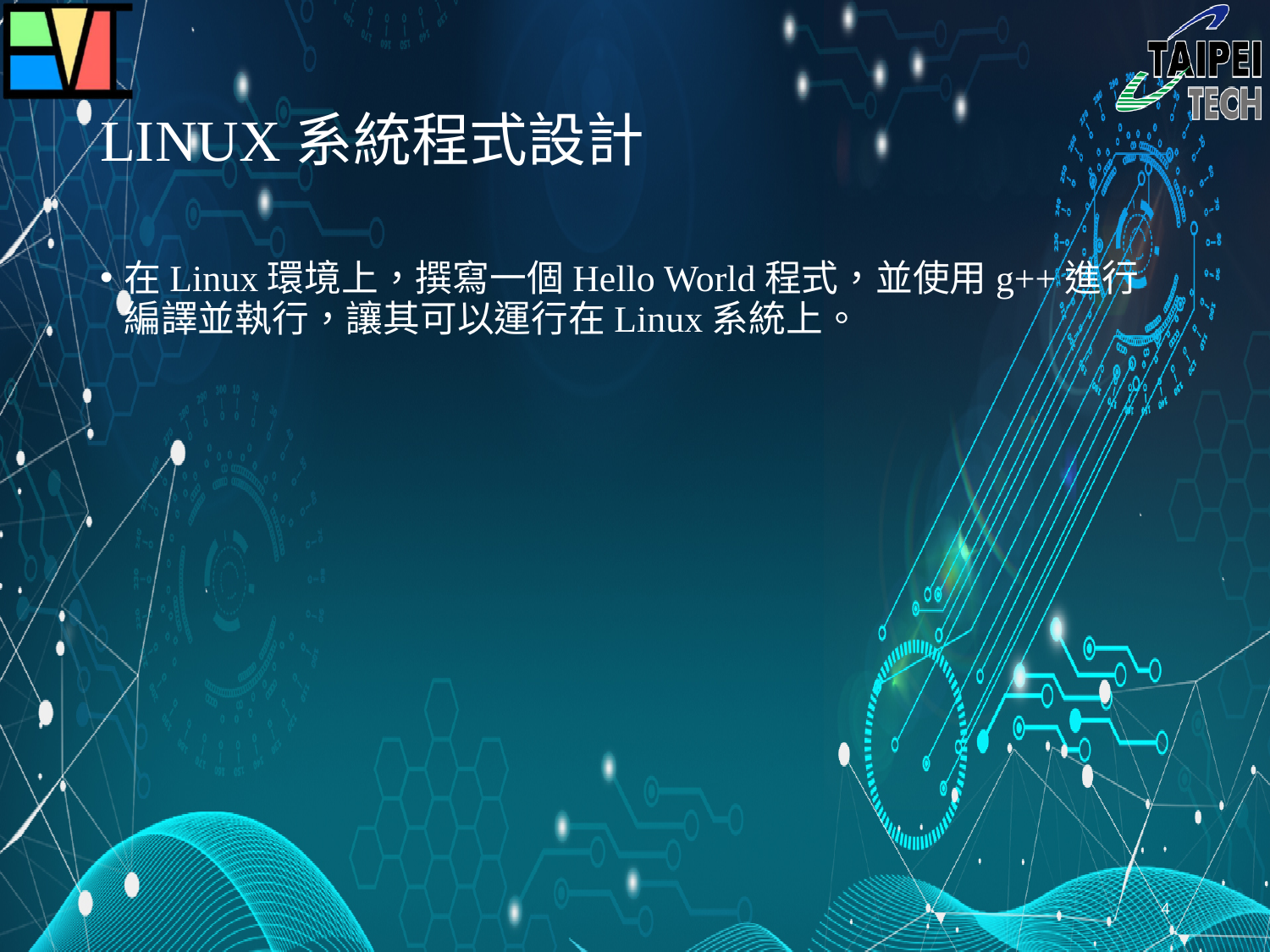

# LINUX系統程式設計
在Linux環境上，撰寫一個Hello World程式，並使用g++進行編譯並執行，讓其可以運行在Linux系統上。

4